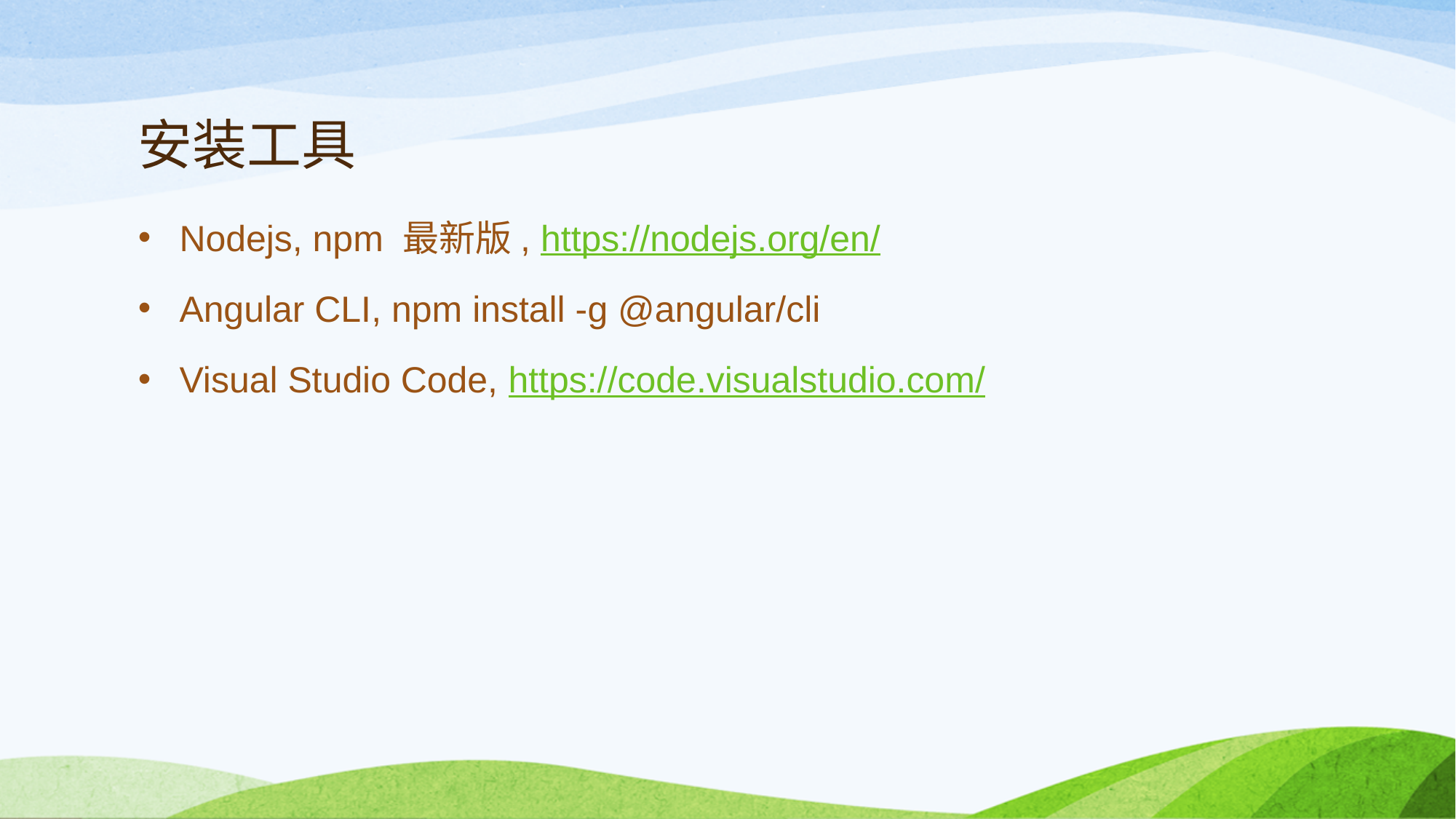

# 安装工具
Nodejs, npm 最新版, https://nodejs.org/en/
Angular CLI, npm install -g @angular/cli
Visual Studio Code, https://code.visualstudio.com/